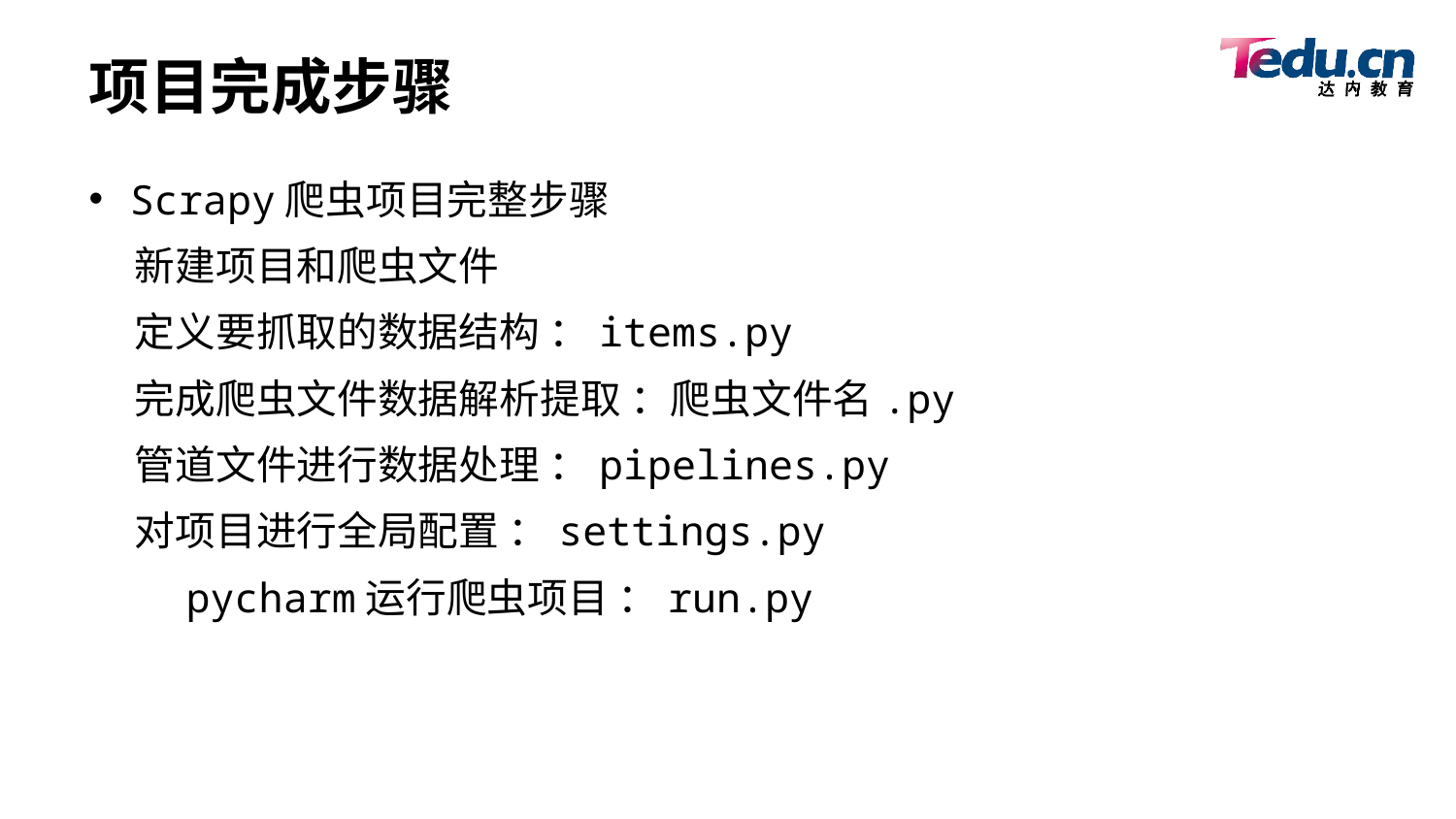

# 项目完成步骤
Scrapy爬虫项目完整步骤
    新建项目和爬虫文件
    定义要抓取的数据结构 ：items.py
    完成爬虫文件数据解析提取 ：爬虫文件名.py
    管道文件进行数据处理 ：pipelines.py
    对项目进行全局配置 ：settings.py
    pycharm运行爬虫项目 ：run.py